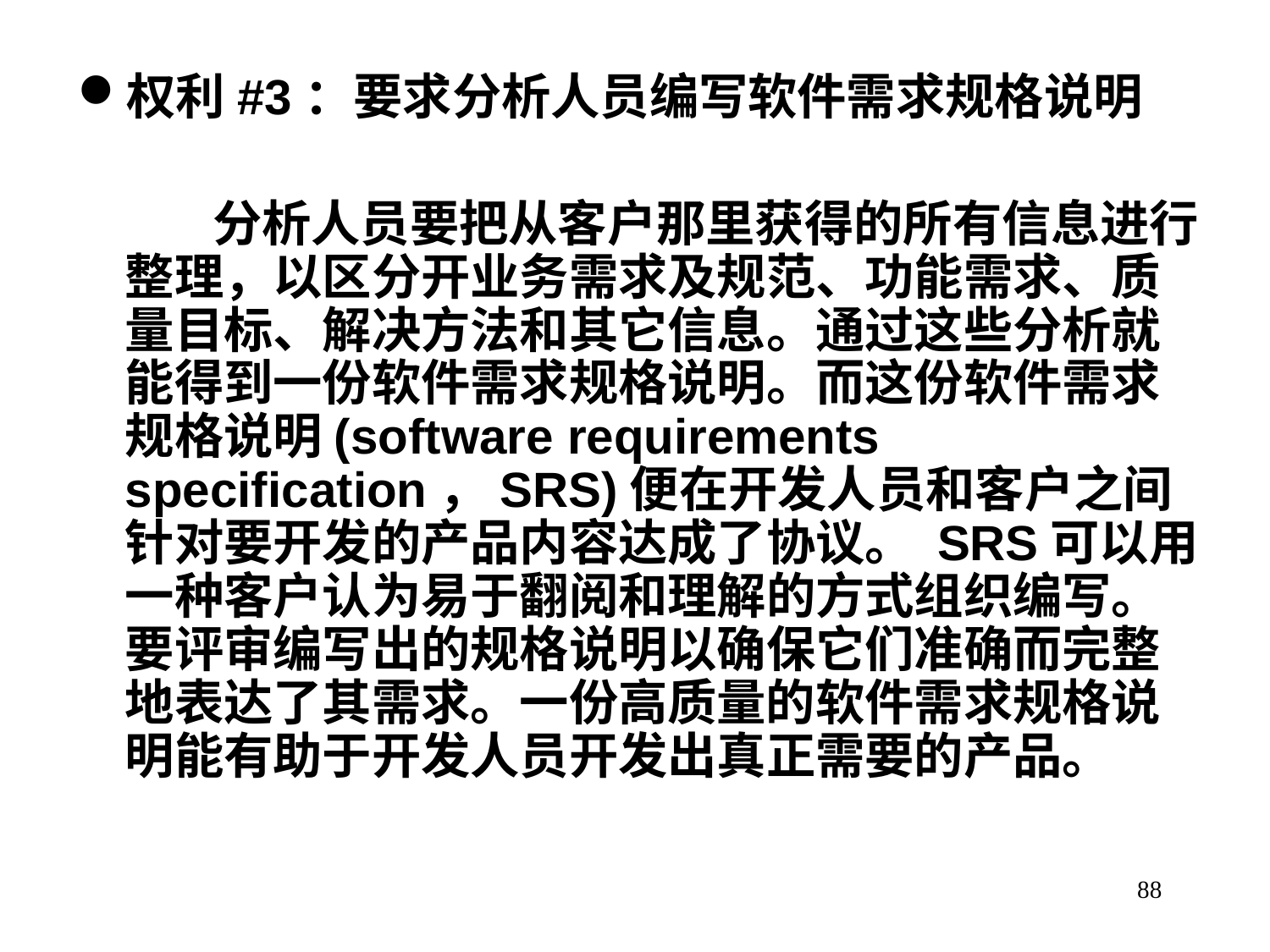

# 权利#3：要求分析人员编写软件需求规格说明

           分析人员要把从客户那里获得的所有信息进行整理，以区分开业务需求及规范、功能需求、质量目标、解决方法和其它信息。通过这些分析就能得到一份软件需求规格说明。而这份软件需求规格说明(software requirements specification，SRS)便在开发人员和客户之间针对要开发的产品内容达成了协议。 SRS可以用一种客户认为易于翻阅和理解的方式组织编写。要评审编写出的规格说明以确保它们准确而完整地表达了其需求。一份高质量的软件需求规格说明能有助于开发人员开发出真正需要的产品。

88